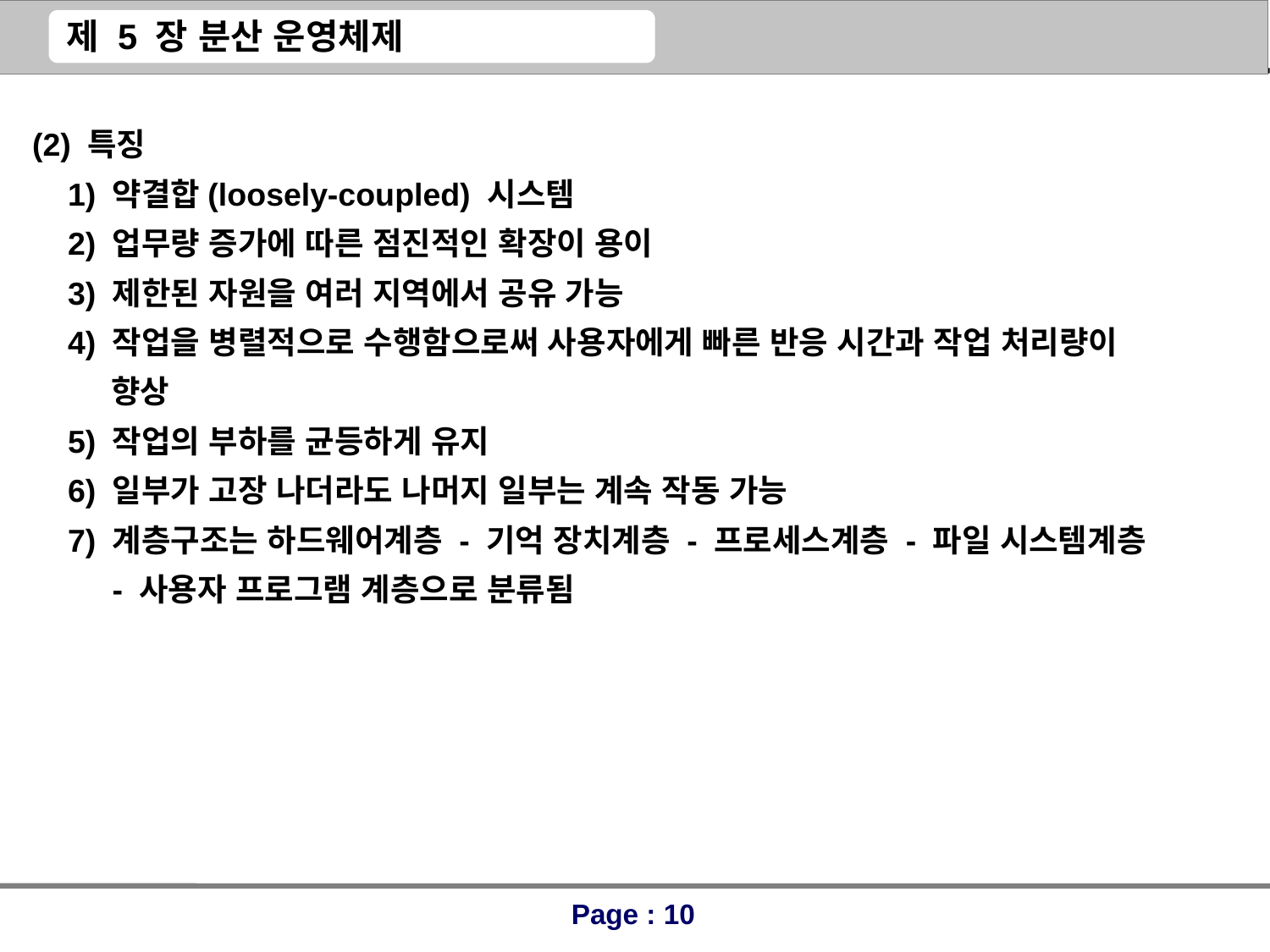

(2) 특징
    1) 약결합(loosely-coupled) 시스템
    2) 업무량 증가에 따른 점진적인 확장이 용이
    3) 제한된 자원을 여러 지역에서 공유 가능
    4) 작업을 병렬적으로 수행함으로써 사용자에게 빠른 반응 시간과 작업 처리량이
        향상
    5) 작업의 부하를 균등하게 유지
    6) 일부가 고장 나더라도 나머지 일부는 계속 작동 가능
    7) 계층구조는 하드웨어계층 - 기억 장치계층 - 프로세스계층 - 파일 시스템계층
         - 사용자 프로그램 계층으로 분류됨
Page : 10